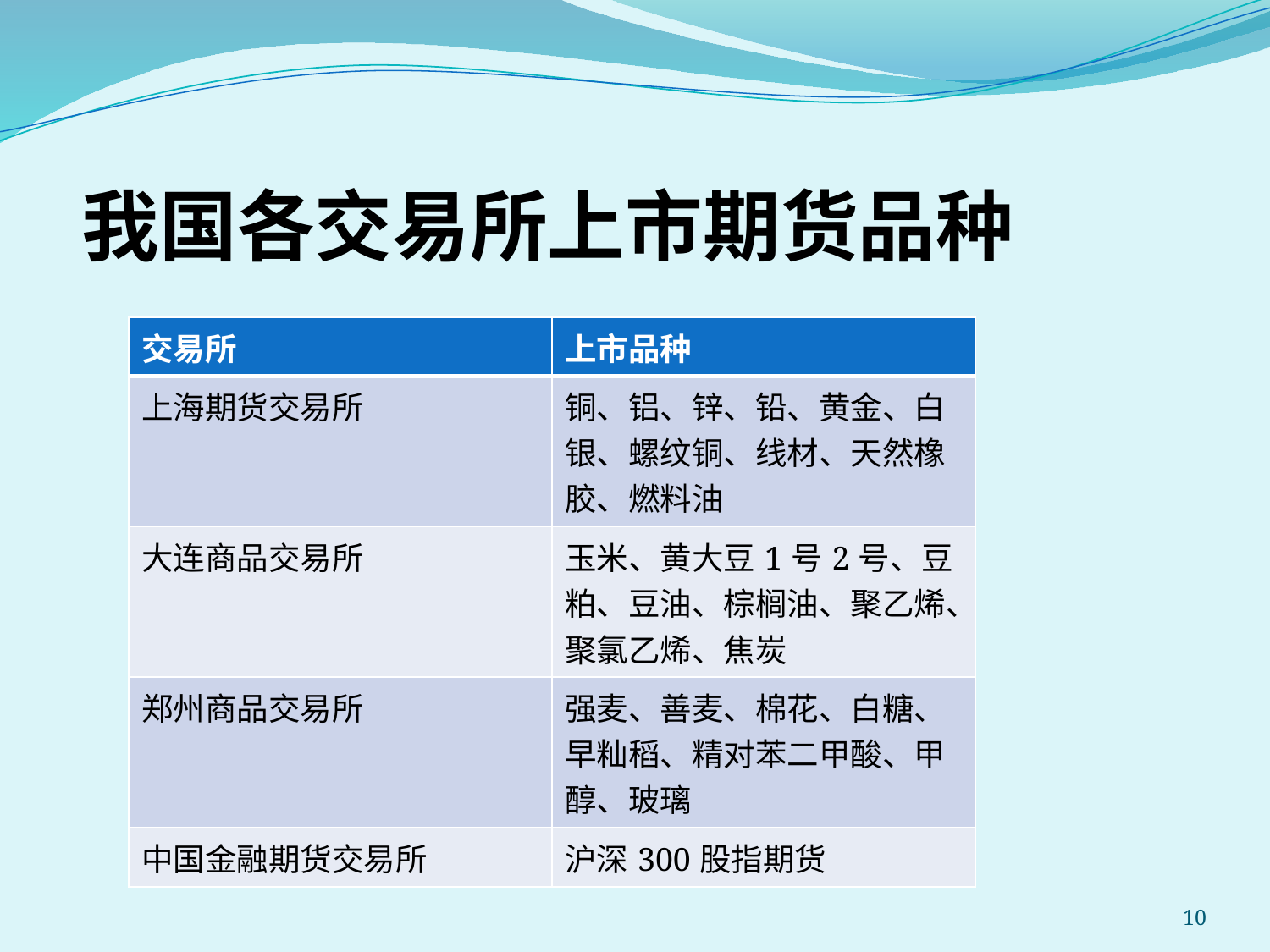

我国各交易所上市期货品种
| 交易所 | 上市品种 |
| --- | --- |
| 上海期货交易所 | 铜、铝、锌、铅、黄金、白银、螺纹铜、线材、天然橡胶、燃料油 |
| 大连商品交易所 | 玉米、黄大豆1号2号、豆粕、豆油、棕榈油、聚乙烯、聚氯乙烯、焦炭 |
| 郑州商品交易所 | 强麦、善麦、棉花、白糖、早籼稻、精对苯二甲酸、甲醇、玻璃 |
| 中国金融期货交易所 | 沪深300股指期货 |
10